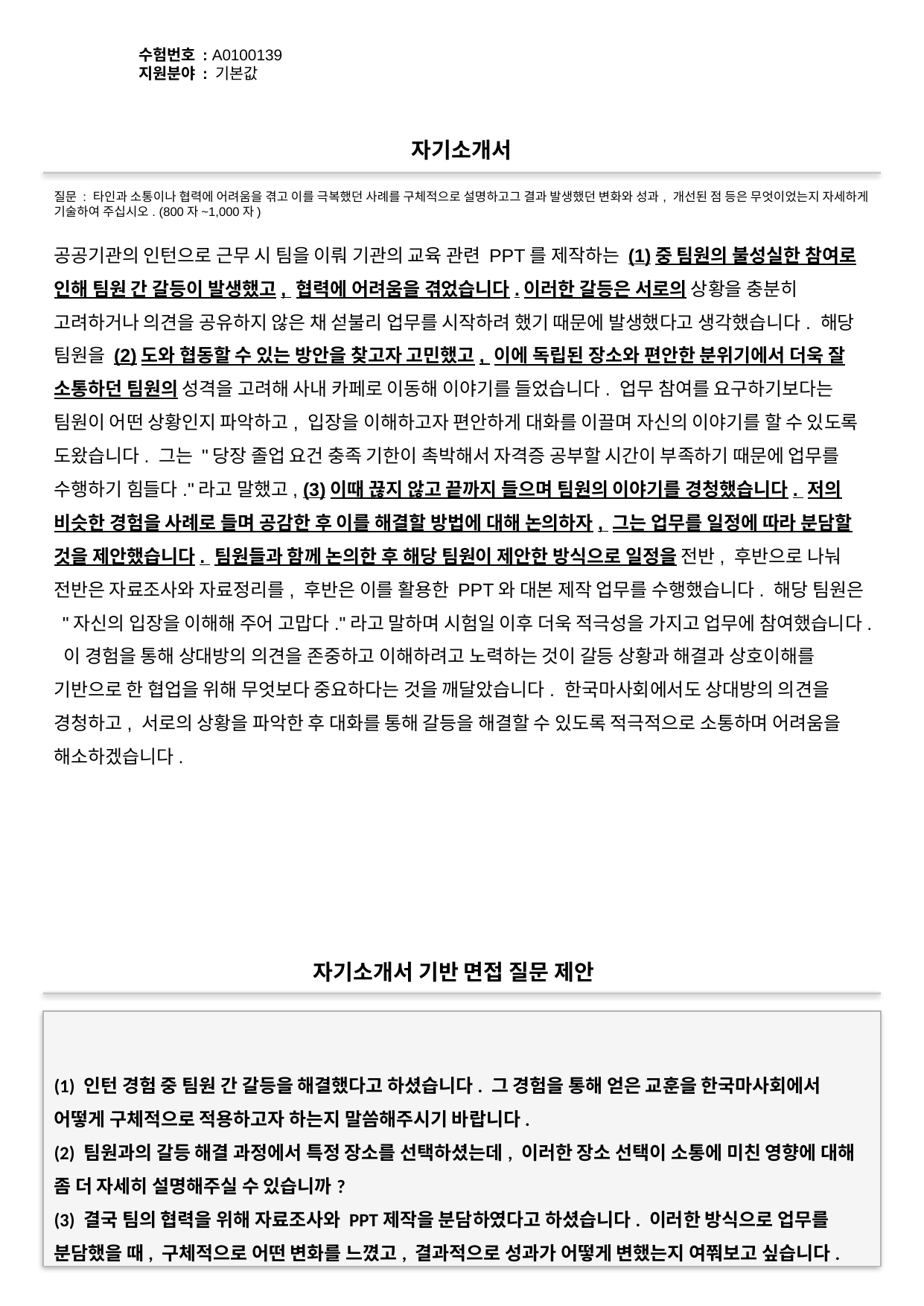

수험번호 : A0100139
지원분야 : 기본값
#

자기소개서

질문 : 타인과 소통이나 협력에 어려움을 겪고 이를 극복했던 사례를 구체적으로 설명하고그 결과 발생했던 변화와 성과, 개선된 점 등은 무엇이었는지 자세하게 기술하여 주십시오. (800자~1,000자)

공공기관의 인턴으로 근무 시 팀을 이뤄 기관의 교육 관련 PPT를 제작하는 (1)중 팀원의 불성실한 참여로 인해 팀원 간 갈등이 발생했고, 협력에 어려움을 겪었습니다.이러한 갈등은 서로의 상황을 충분히 고려하거나 의견을 공유하지 않은 채 섣불리 업무를 시작하려 했기 때문에 발생했다고 생각했습니다. 해당 팀원을 (2)도와 협동할 수 있는 방안을 찾고자 고민했고, 이에 독립된 장소와 편안한 분위기에서 더욱 잘 소통하던 팀원의 성격을 고려해 사내 카페로 이동해 이야기를 들었습니다. 업무 참여를 요구하기보다는 팀원이 어떤 상황인지 파악하고, 입장을 이해하고자 편안하게 대화를 이끌며 자신의 이야기를 할 수 있도록 도왔습니다. 그는 "당장 졸업 요건 충족 기한이 촉박해서 자격증 공부할 시간이 부족하기 때문에 업무를 수행하기 힘들다."라고 말했고, (3)이때 끊지 않고 끝까지 들으며 팀원의 이야기를 경청했습니다. 저의 비슷한 경험을 사례로 들며 공감한 후 이를 해결할 방법에 대해 논의하자, 그는 업무를 일정에 따라 분담할 것을 제안했습니다. 팀원들과 함께 논의한 후 해당 팀원이 제안한 방식으로 일정을 전반, 후반으로 나눠 전반은 자료조사와 자료정리를, 후반은 이를 활용한 PPT와 대본 제작 업무를 수행했습니다. 해당 팀원은 "자신의 입장을 이해해 주어 고맙다."라고 말하며 시험일 이후 더욱 적극성을 가지고 업무에 참여했습니다. 이 경험을 통해 상대방의 의견을 존중하고 이해하려고 노력하는 것이 갈등 상황과 해결과 상호이해를 기반으로 한 협업을 위해 무엇보다 중요하다는 것을 깨달았습니다. 한국마사회에서도 상대방의 의견을 경청하고, 서로의 상황을 파악한 후 대화를 통해 갈등을 해결할 수 있도록 적극적으로 소통하며 어려움을 해소하겠습니다.

자기소개서 기반 면접 질문 제안

(1) 인턴 경험 중 팀원 간 갈등을 해결했다고 하셨습니다. 그 경험을 통해 얻은 교훈을 한국마사회에서 어떻게 구체적으로 적용하고자 하는지 말씀해주시기 바랍니다.
(2) 팀원과의 갈등 해결 과정에서 특정 장소를 선택하셨는데, 이러한 장소 선택이 소통에 미친 영향에 대해 좀 더 자세히 설명해주실 수 있습니까?
(3) 결국 팀의 협력을 위해 자료조사와 PPT제작을 분담하였다고 하셨습니다. 이러한 방식으로 업무를 분담했을 때, 구체적으로 어떤 변화를 느꼈고, 결과적으로 성과가 어떻게 변했는지 여쭤보고 싶습니다.